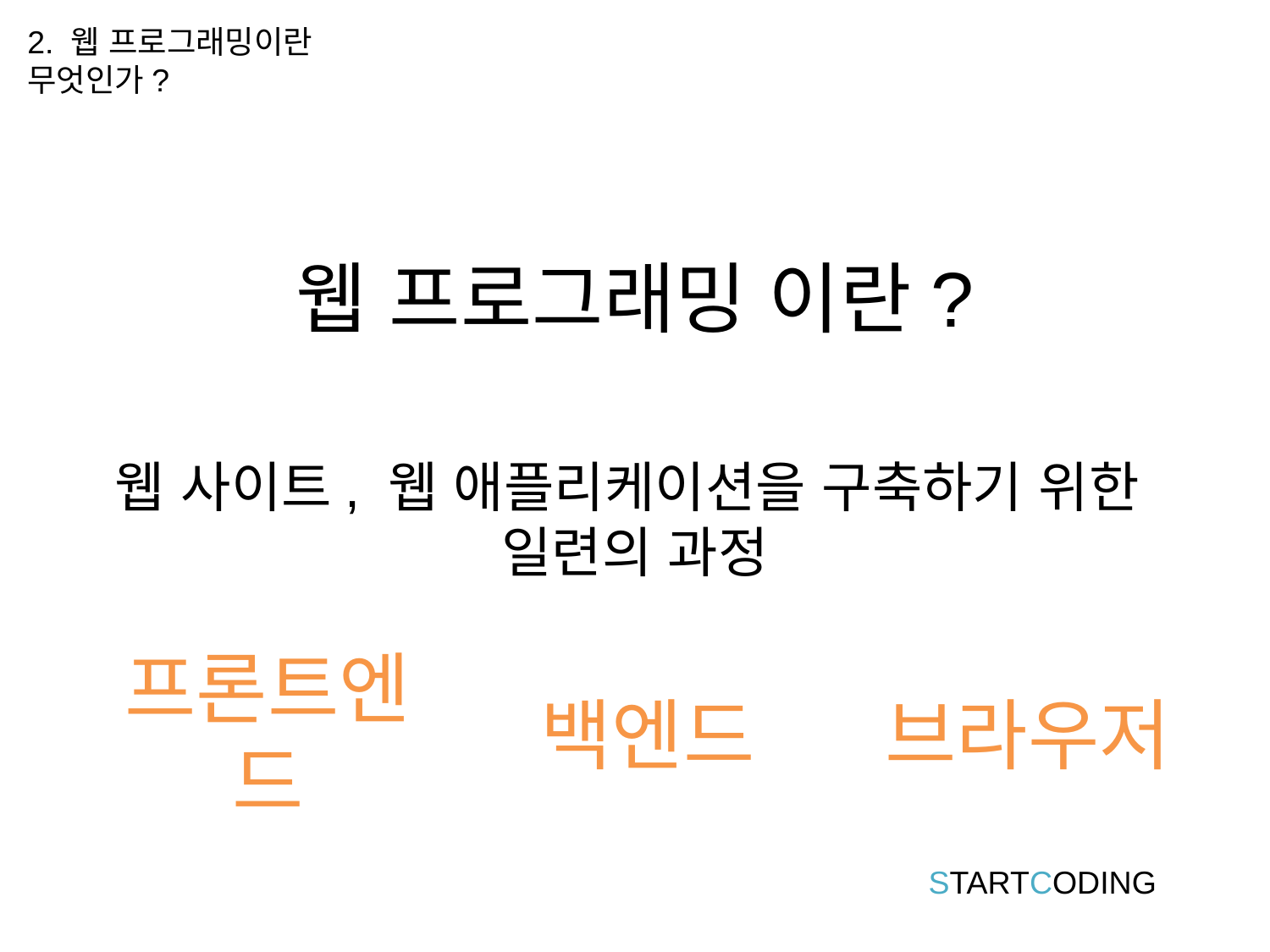

2. 웹 프로그래밍이란 무엇인가?
# 웹 프로그래밍 이란?
웹 사이트, 웹 애플리케이션을 구축하기 위한
일련의 과정
프론트엔드
백엔드
브라우저
STARTCODING